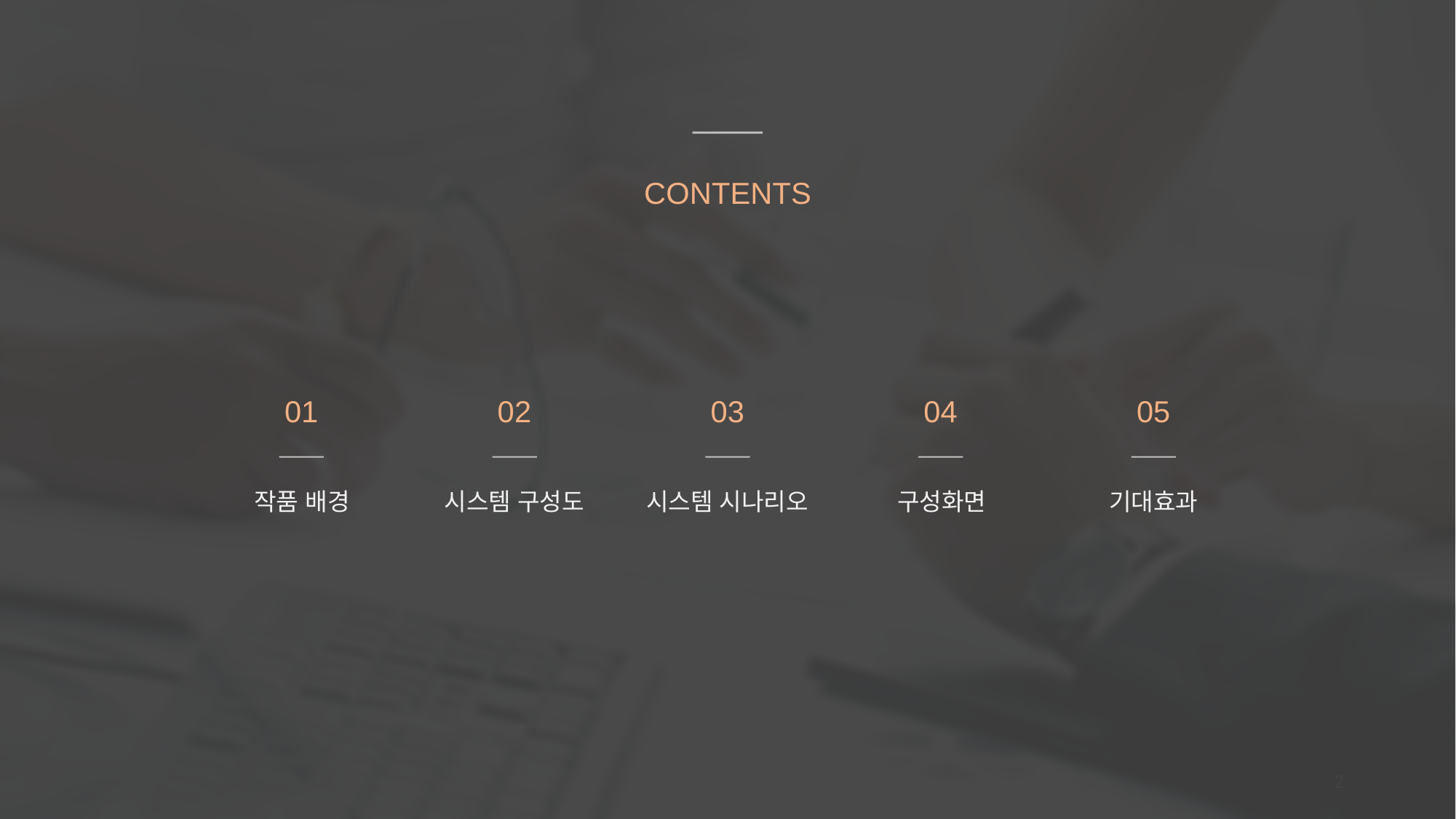

CONTENTS
01
작품 배경
02
시스템 구성도
03
시스템 시나리오
04
구성화면
05
기대효과
2